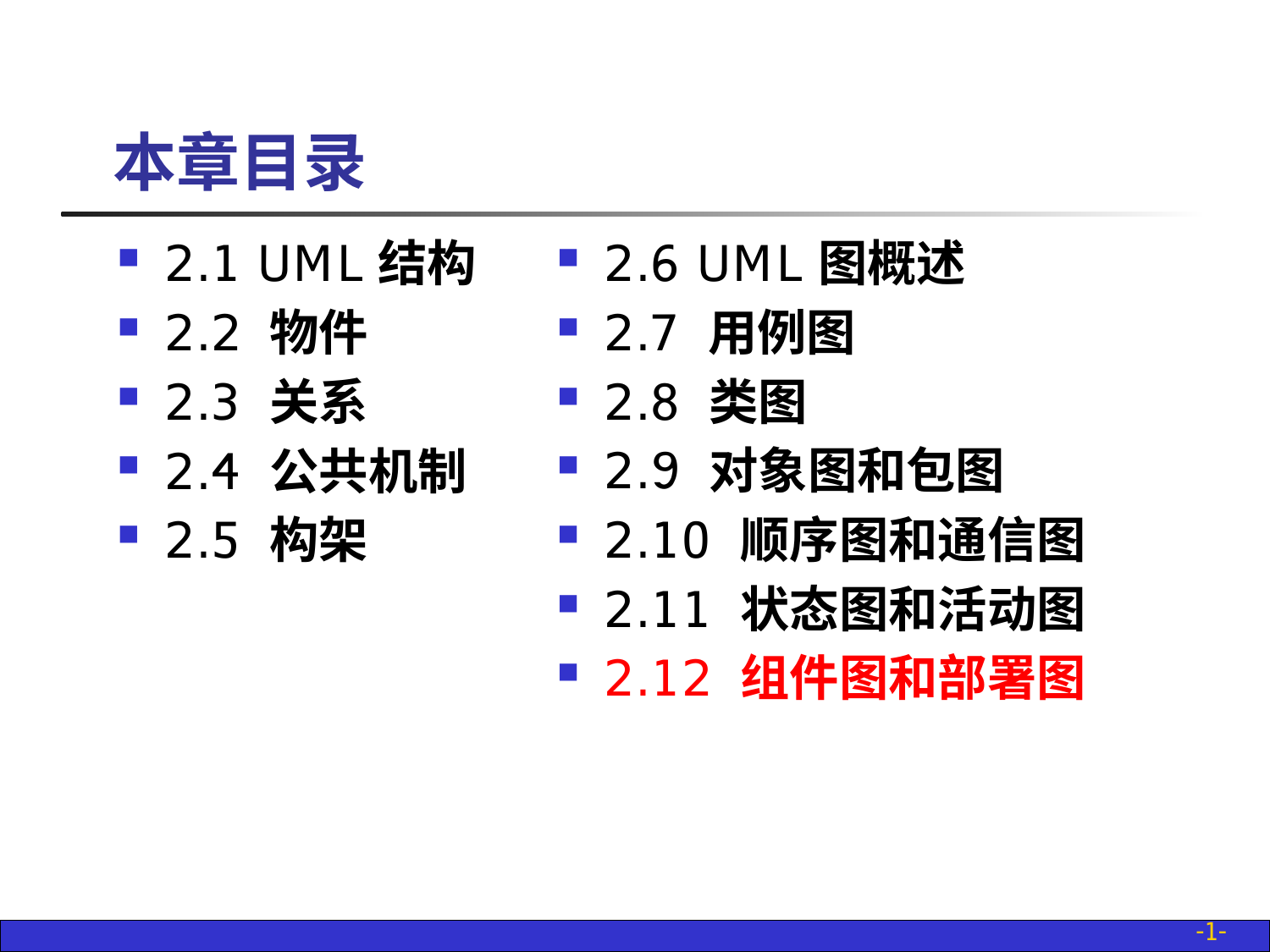

本章目录
2.1 UML结构
2.2 物件
2.3 关系
2.4 公共机制
2.5 构架

2.6 UML图概述
2.7 用例图
2.8 类图
2.9 对象图和包图
2.10 顺序图和通信图
2.11 状态图和活动图
2.12 组件图和部署图
-1-